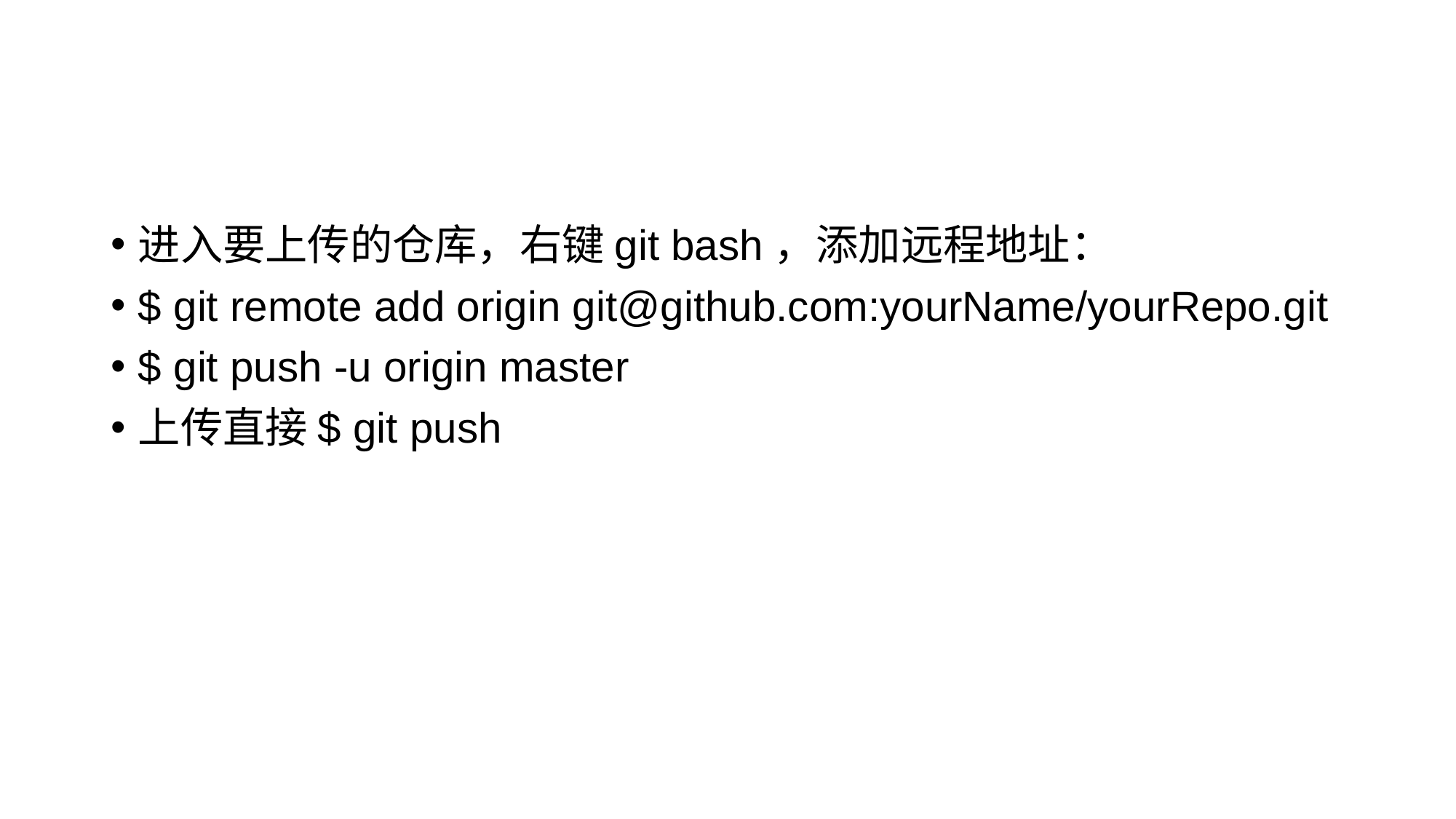

#
进入要上传的仓库，右键git bash，添加远程地址：
$ git remote add origin git@github.com:yourName/yourRepo.git
$ git push -u origin master
上传直接$ git push